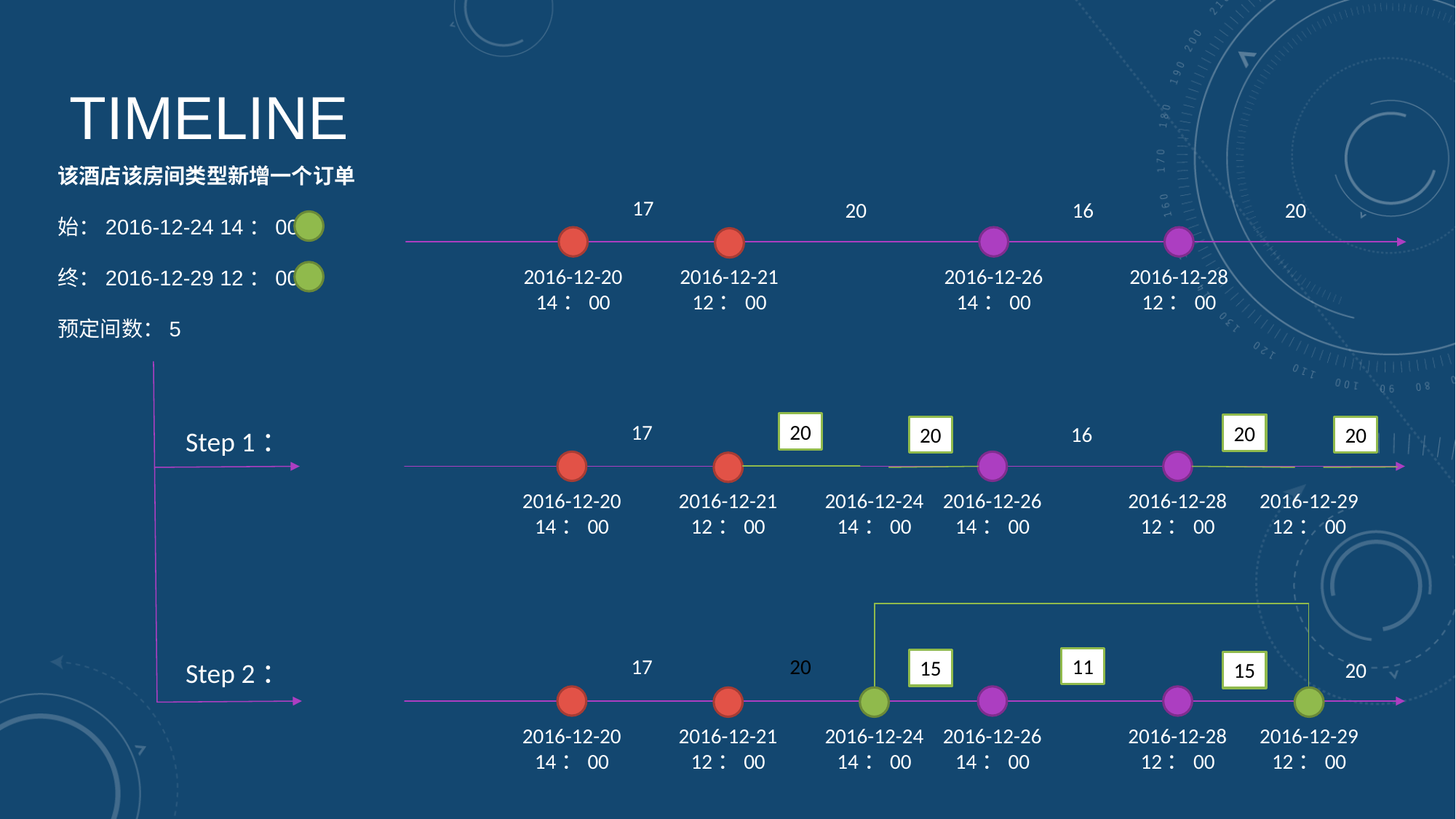

# Timeline
该酒店该房间类型新增一个订单

始：2016-12-24 14：00

终：2016-12-29 12：00

预定间数：5

17
16
20
20

2016-12-21
12：00
2016-12-26
14：00
2016-12-28
12：00
2016-12-20
14：00

20
17
20
16
20
20
Step 1：

2016-12-21
12：00
2016-12-24
14：00
2016-12-26
14：00
2016-12-28
12：00
2016-12-29
12：00
2016-12-20
14：00
11
20
17
15
Step 2：
20
15

2016-12-21
12：00
2016-12-24
14：00
2016-12-26
14：00
2016-12-28
12：00
2016-12-29
12：00
2016-12-20
14：00